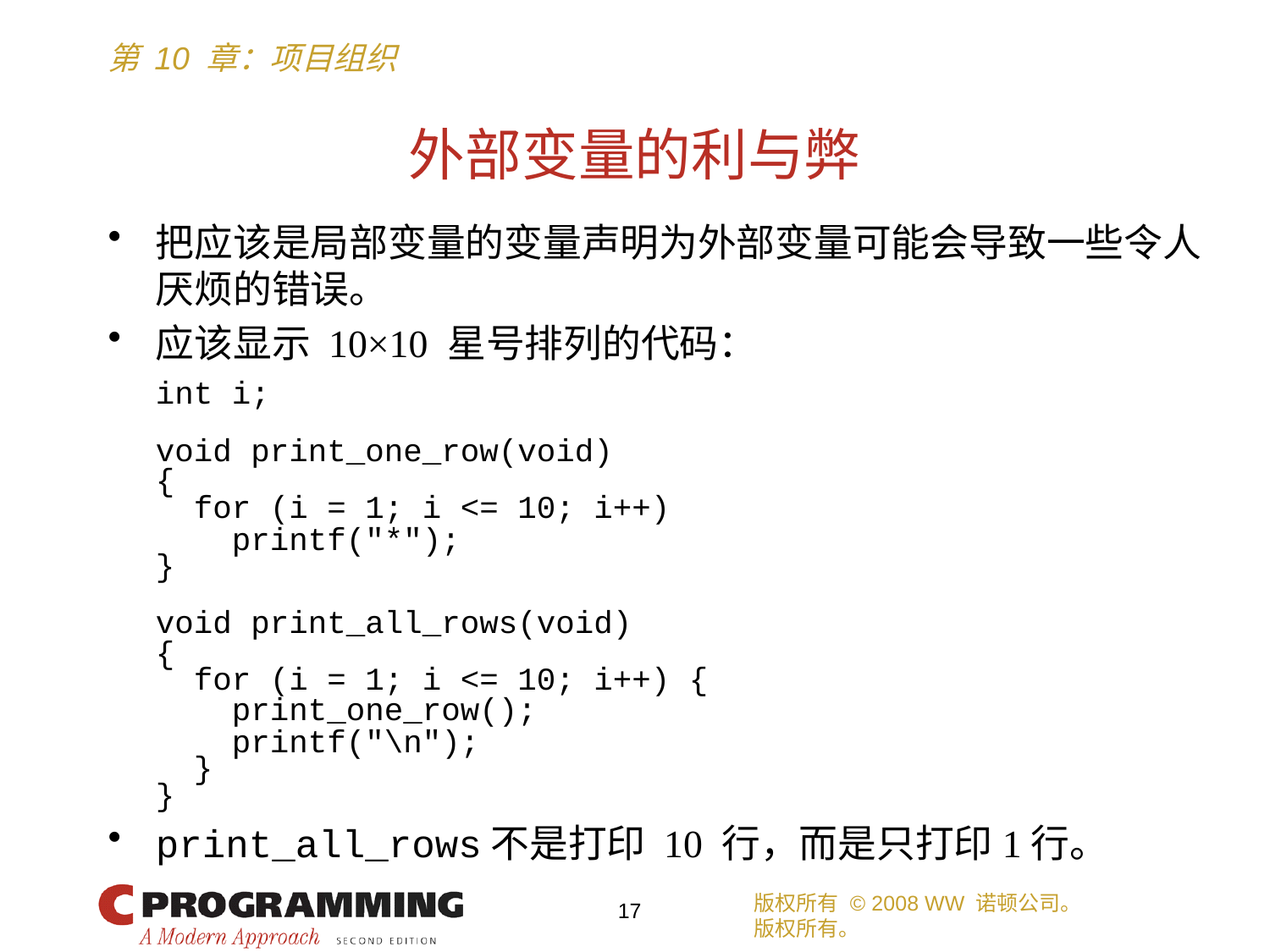

# 外部变量的利与弊
把应该是局部变量的变量声明为外部变量可能会导致一些令人厌烦的错误。
应该显示 10×10 星号排列的代码：
	int i;

	void print_one_row(void)
	{
	  for (i = 1; i <= 10; i++)
	    printf("*");
	}

	void print_all_rows(void)
	{
	  for (i = 1; i <= 10; i++) {
	    print_one_row();
	    printf("\n");
	  }
	}
print_all_rows不是打印 10 行，而是只打印1行。
版权所有 © 2008 WW 诺顿公司。
版权所有。
17